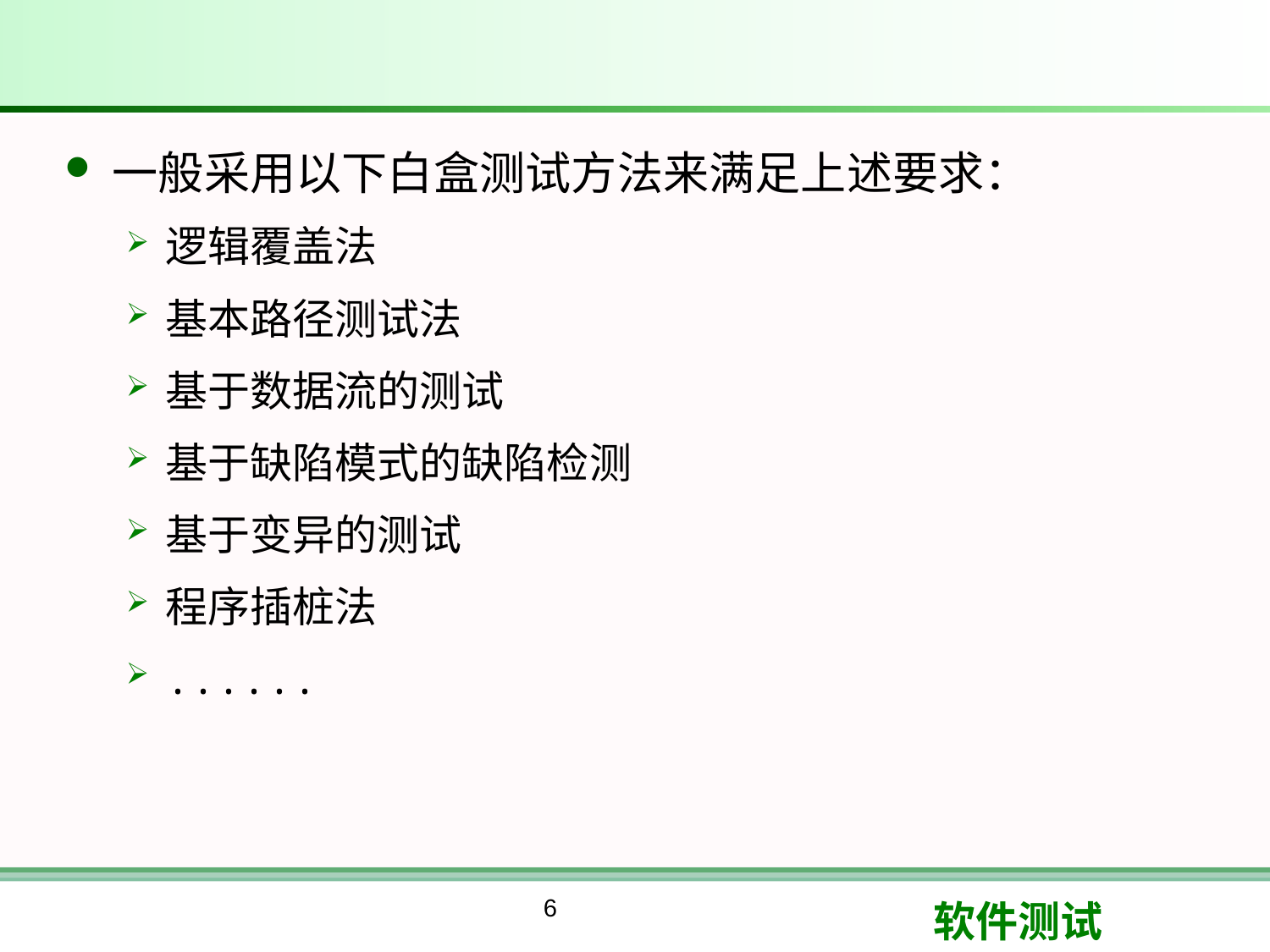

#
一般采用以下白盒测试方法来满足上述要求：
逻辑覆盖法
基本路径测试法
基于数据流的测试
基于缺陷模式的缺陷检测
基于变异的测试
程序插桩法
......

6